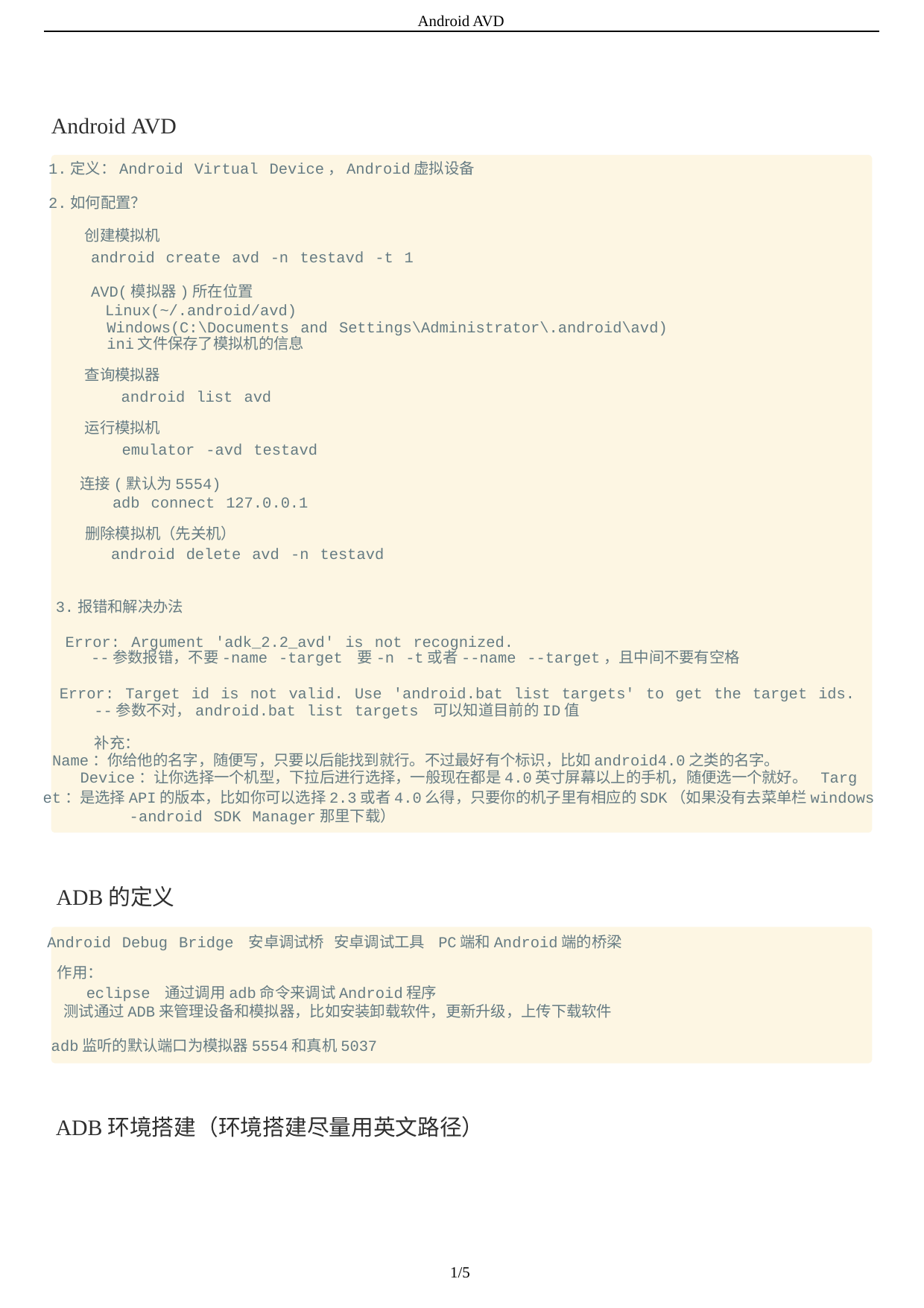

Android AVD

Android AVD

1.定义：Android   Virtual   Device，Android虚拟设备

2.如何配置？
创建模拟机
android   create   avd   -n   testavd   -t   1

AVD(模拟器)所在位置
Linux(~/.android/avd)
Windows(C:\Documents   and   Settings\Administrator\.android\avd)
ini⽂件保存了模拟机的信息
查询模拟器
android   list   avd
运⾏模拟机
emulator   -avd   testavd
连接(默认为5554)
adb   connect   127.0.0.1
删除模拟机（先关机）
android   delete   avd   -n   testavd
3.报错和解决办法
Error:   Argument   'adk_2.2_avd'   is   not   recognized.
--参数报错，不要-name   -target   要-n   -t或者--name   --target，且中间不要有空格
Error:   Target   id   is   not   valid.   Use   'android.bat   list   targets'   to   get   the   target   ids.
--参数不对，android.bat   list   targets   可以知道⽬前的ID值
补充：
	Name：你给他的名字，随便写，只要以后能找到就⾏。不过最好有个标识，⽐如android4.0之类的名字。
		Device：让你选择⼀个机型，下拉后进⾏选择，⼀般现在都是4.0英⼨屏幕以上的⼿机，随便选⼀个就好。   Targ
et：是选择API的版本，⽐如你可以选择2.3或者4.0么得，只要你的机⼦⾥有相应的SDK（如果没有去菜单栏windows
-android   SDK   Manager那⾥下载）
ADB的定义

Android   Debug   Bridge   安卓调试桥   安卓调试⼯具   PC端和Android端的桥梁
作⽤：
eclipse   通过调⽤adb命令来调试Android程序
测试通过ADB来管理设备和模拟器，⽐如安装卸载软件，更新升级，上传下载软件
adb监听的默认端⼝为模拟器5554和真机5037
ADB环境搭建（环境搭建尽量⽤英⽂路径）
1/5